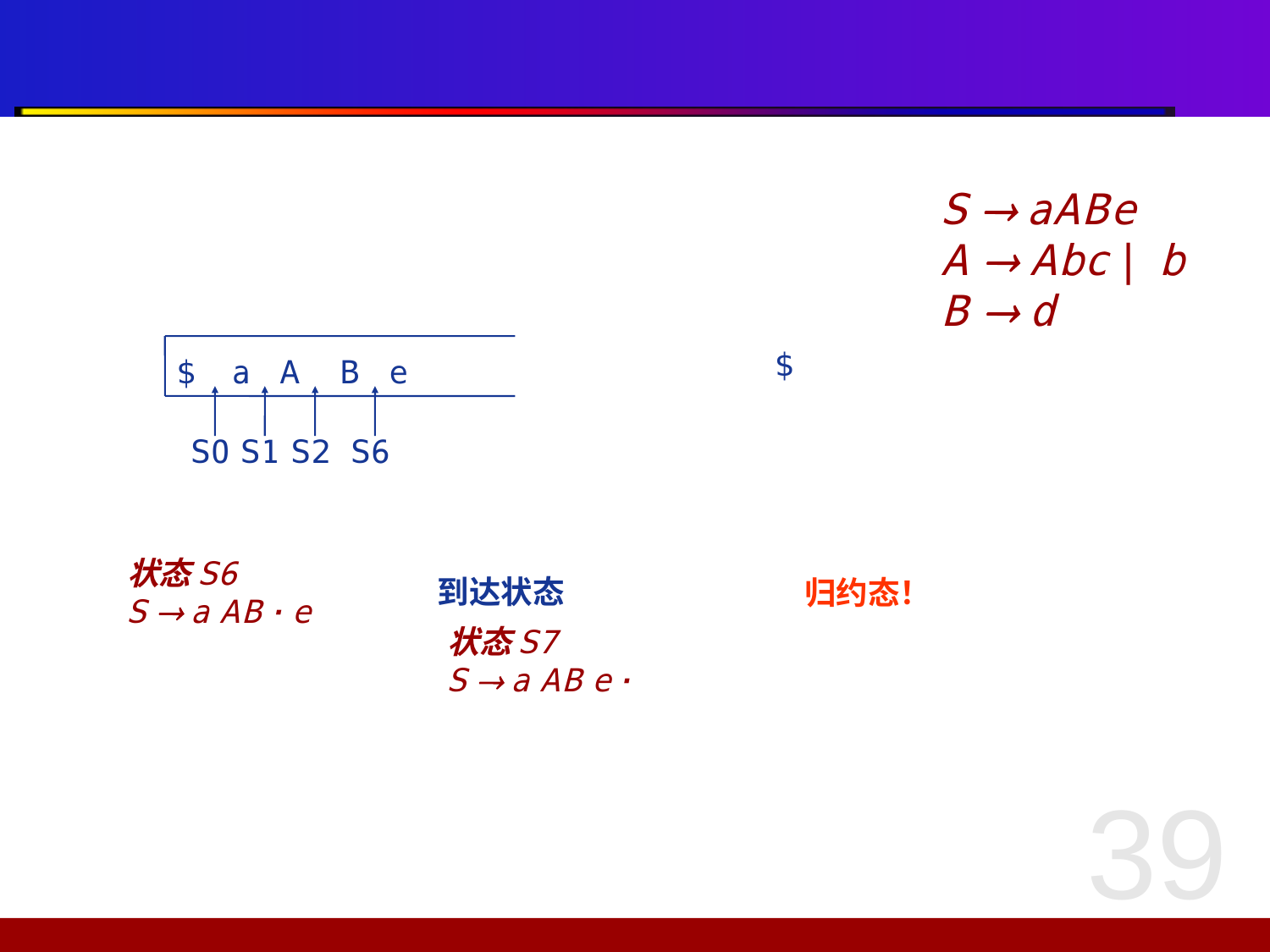

#
S → aABe
A → Abc | b
B → d

             $
$
a
A
B
e

S0
S1
S2
S6
状态S6
S → a AB · e
到达状态
归约态！
状态S7
S → a AB e ·
39